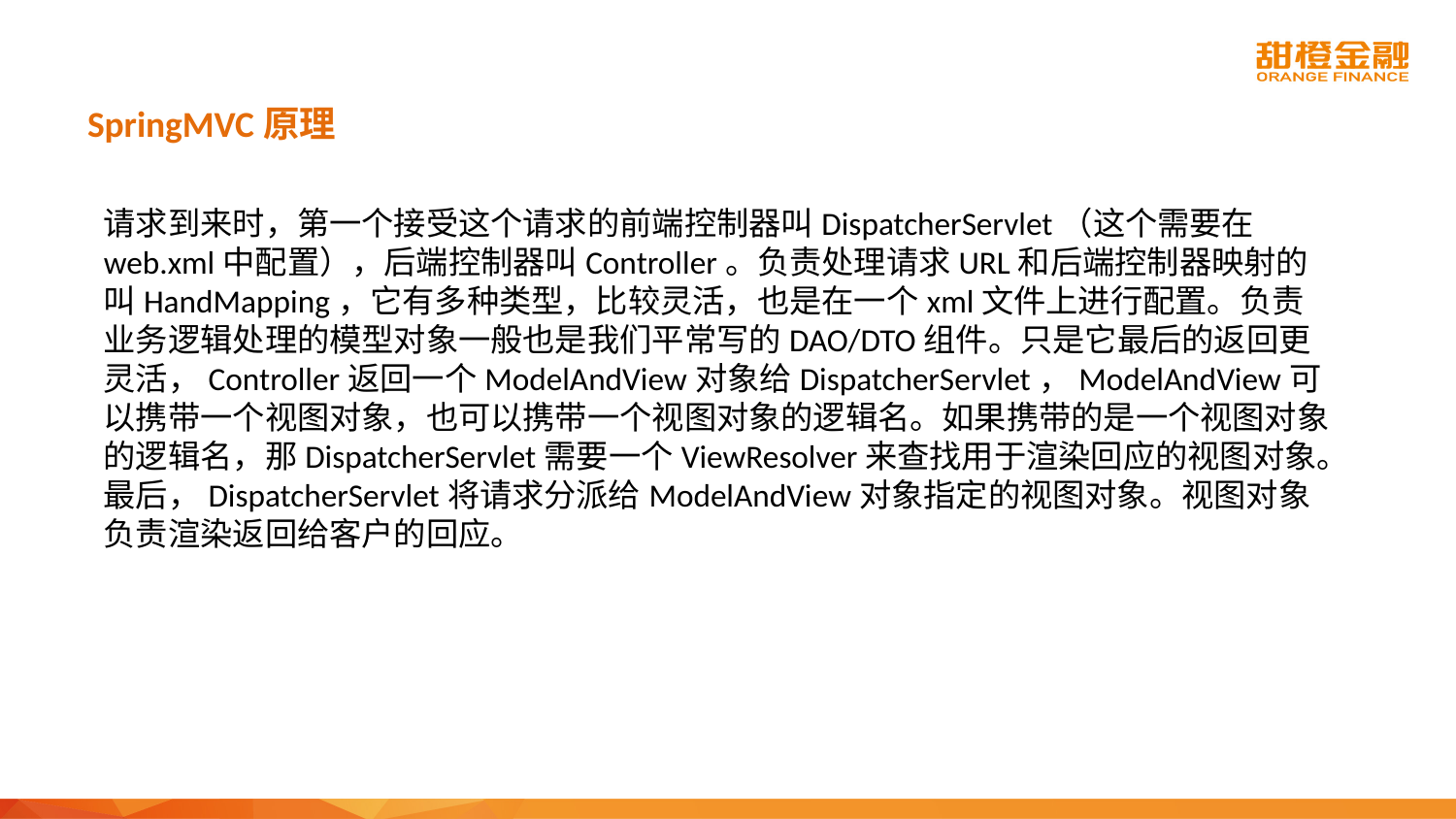

# SpringMVC原理
请求到来时，第一个接受这个请求的前端控制器叫DispatcherServlet（这个需要在web.xml中配置），后端控制器叫Controller。负责处理请求URL和后端控制器映射的叫HandMapping，它有多种类型，比较灵活，也是在一个xml文件上进行配置。负责业务逻辑处理的模型对象一般也是我们平常写的DAO/DTO组件。只是它最后的返回更灵活，Controller返回一个ModelAndView对象给DispatcherServlet，ModelAndView可以携带一个视图对象，也可以携带一个视图对象的逻辑名。如果携带的是一个视图对象的逻辑名，那DispatcherServlet需要一个ViewResolver来查找用于渲染回应的视图对象。最后，DispatcherServlet将请求分派给ModelAndView对象指定的视图对象。视图对象负责渲染返回给客户的回应。